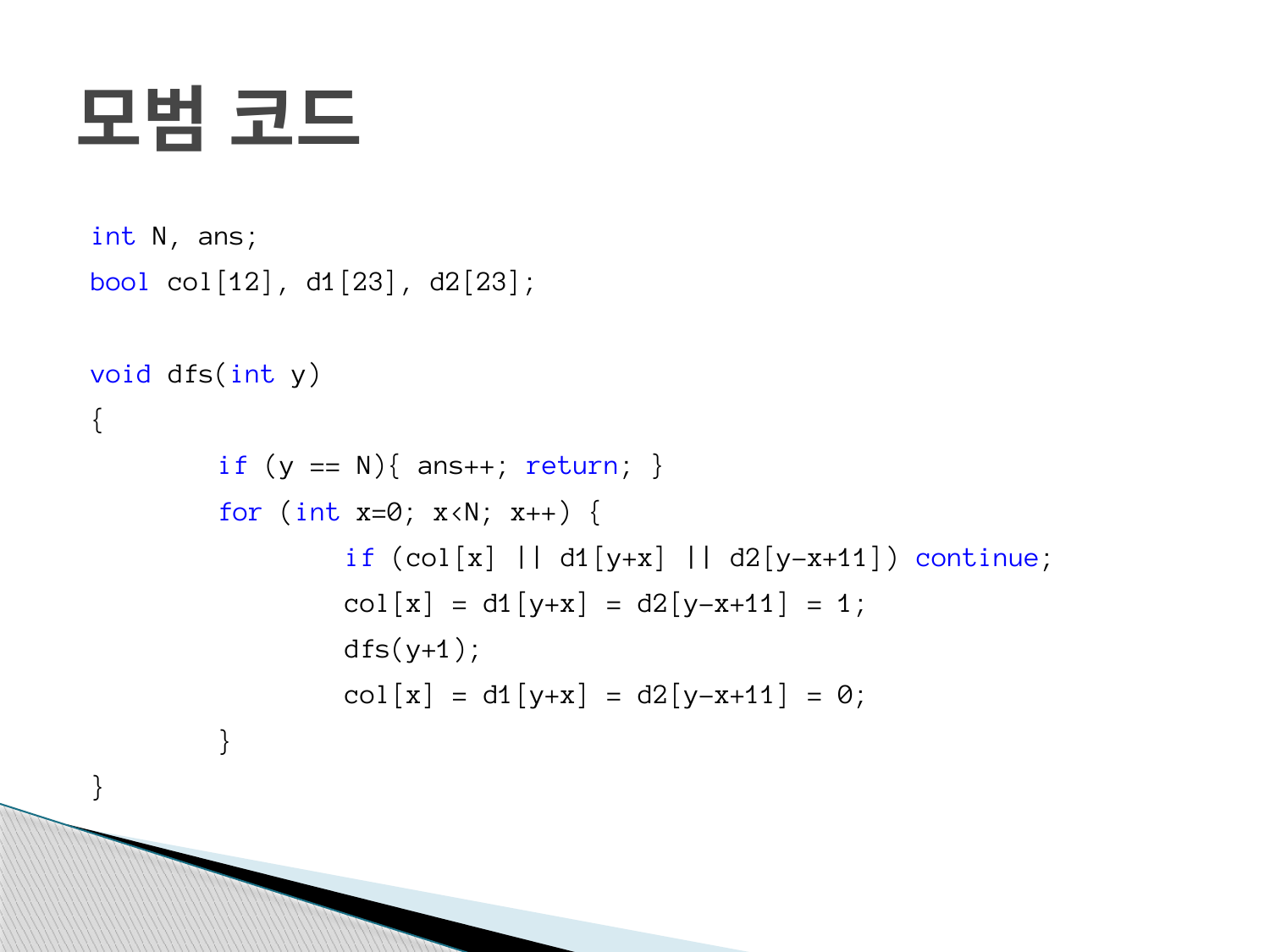

# 모범 코드
int N, ans;
bool col[12], d1[23], d2[23];

void dfs(int y)
{
	if (y == N){ ans++; return; }
	for (int x=0; x<N; x++) {
		if (col[x] || d1[y+x] || d2[y-x+11]) continue;
		col[x] = d1[y+x] = d2[y-x+11] = 1;
		dfs(y+1);
		col[x] = d1[y+x] = d2[y-x+11] = 0;
	}
}